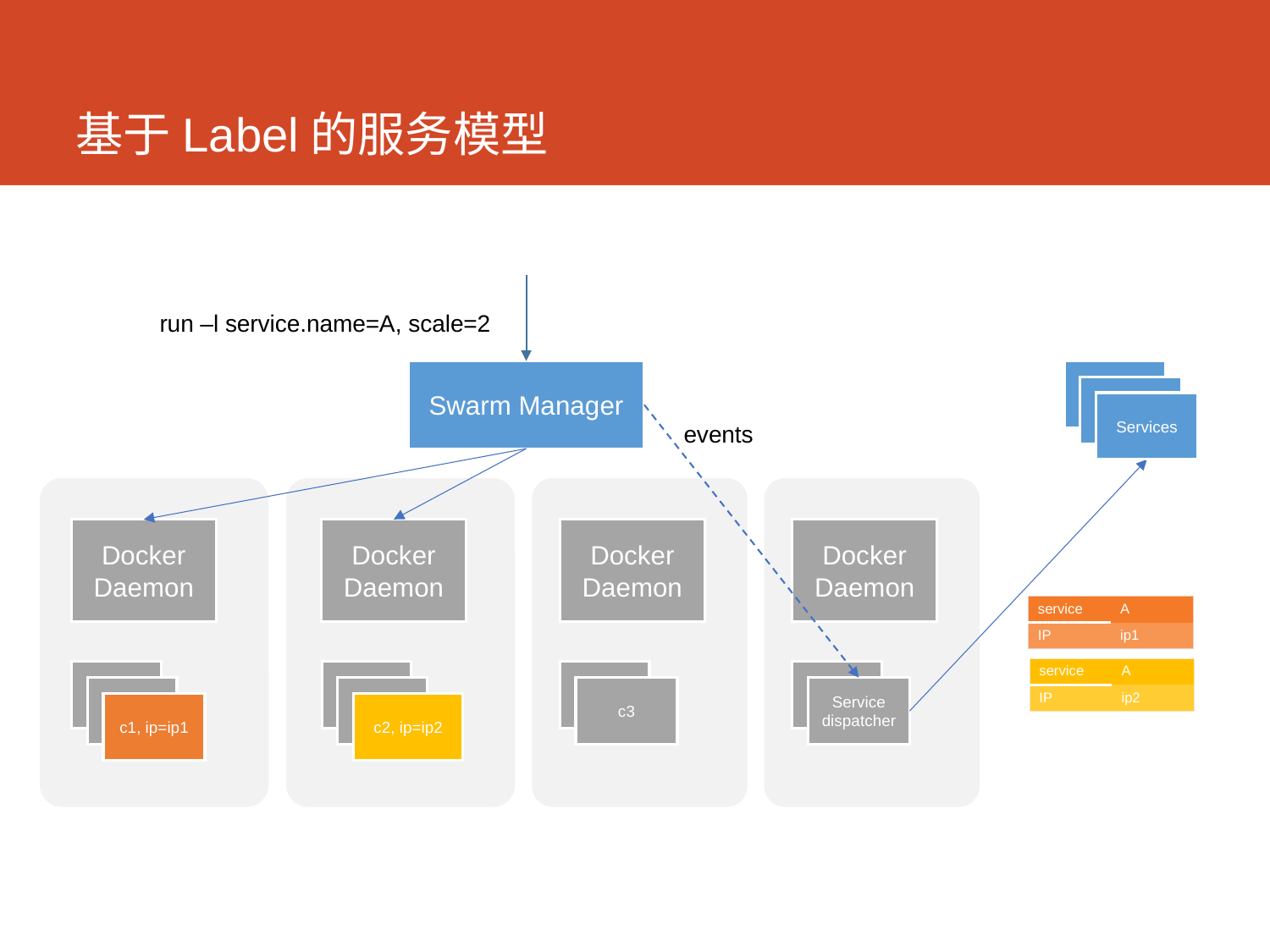

# 基于Label的服务模型
run –l service.name=A, scale=2
Swarm Manager

Services
events

Docker Daemon
Docker Daemon
Docker Daemon
Docker Daemon
| service | A |
| --- | --- |
| IP | ip1 |
| service | A |
| --- | --- |
| IP | ip2 |

c3
Service
dispatcher
c1, ip=ip1
c2, ip=ip2